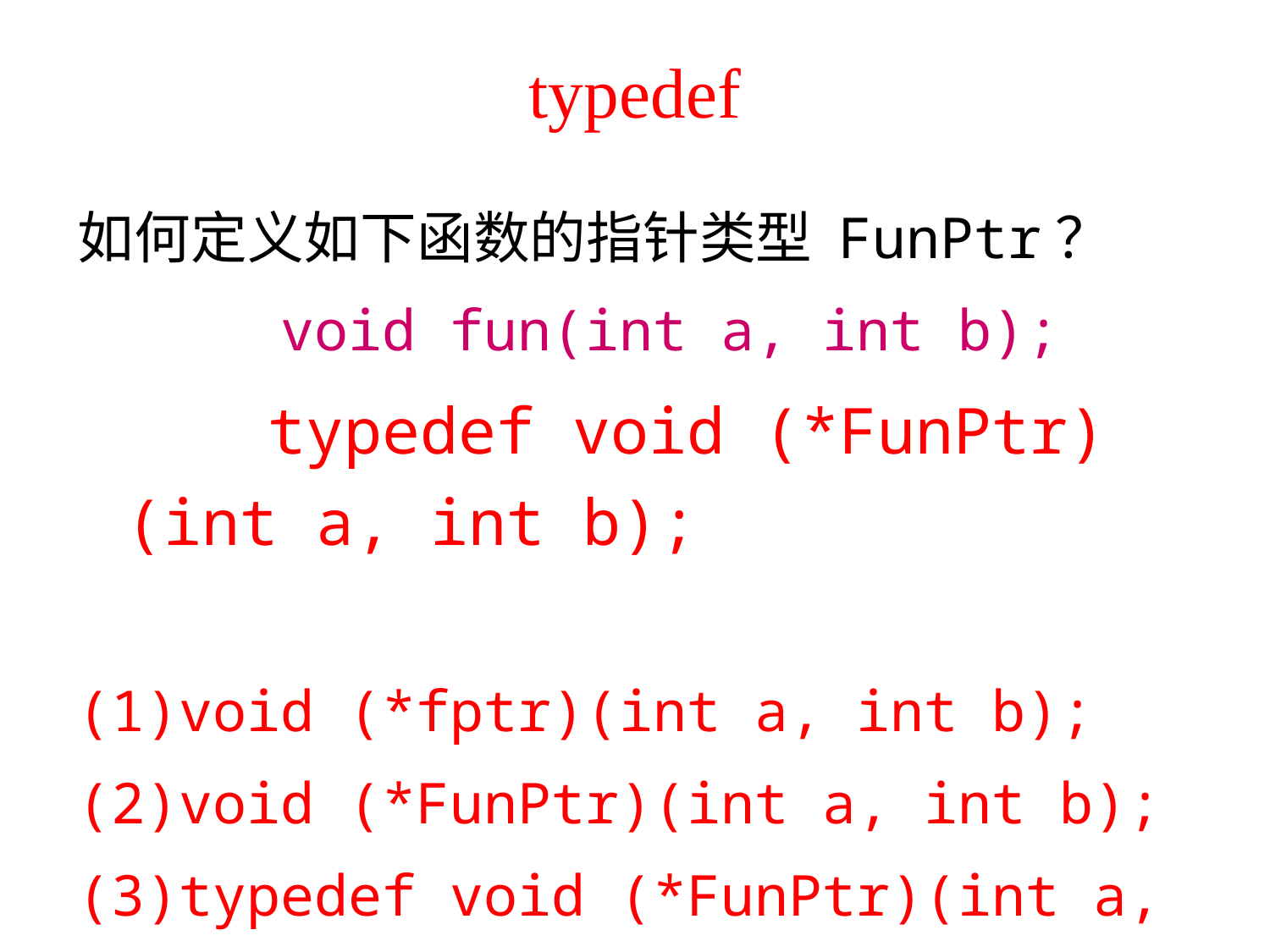

# typedef
如何定义如下函数的指针类型 FunPtr？
      void fun(int a, int b);
     typedef void (*FunPtr)(int a, int b);

void (*fptr)(int a, int b);
void (*FunPtr)(int a, int b);
typedef void (*FunPtr)(int a, int b);
  FunPtr fptr; <==>  void (*fptr)(int a,int b);